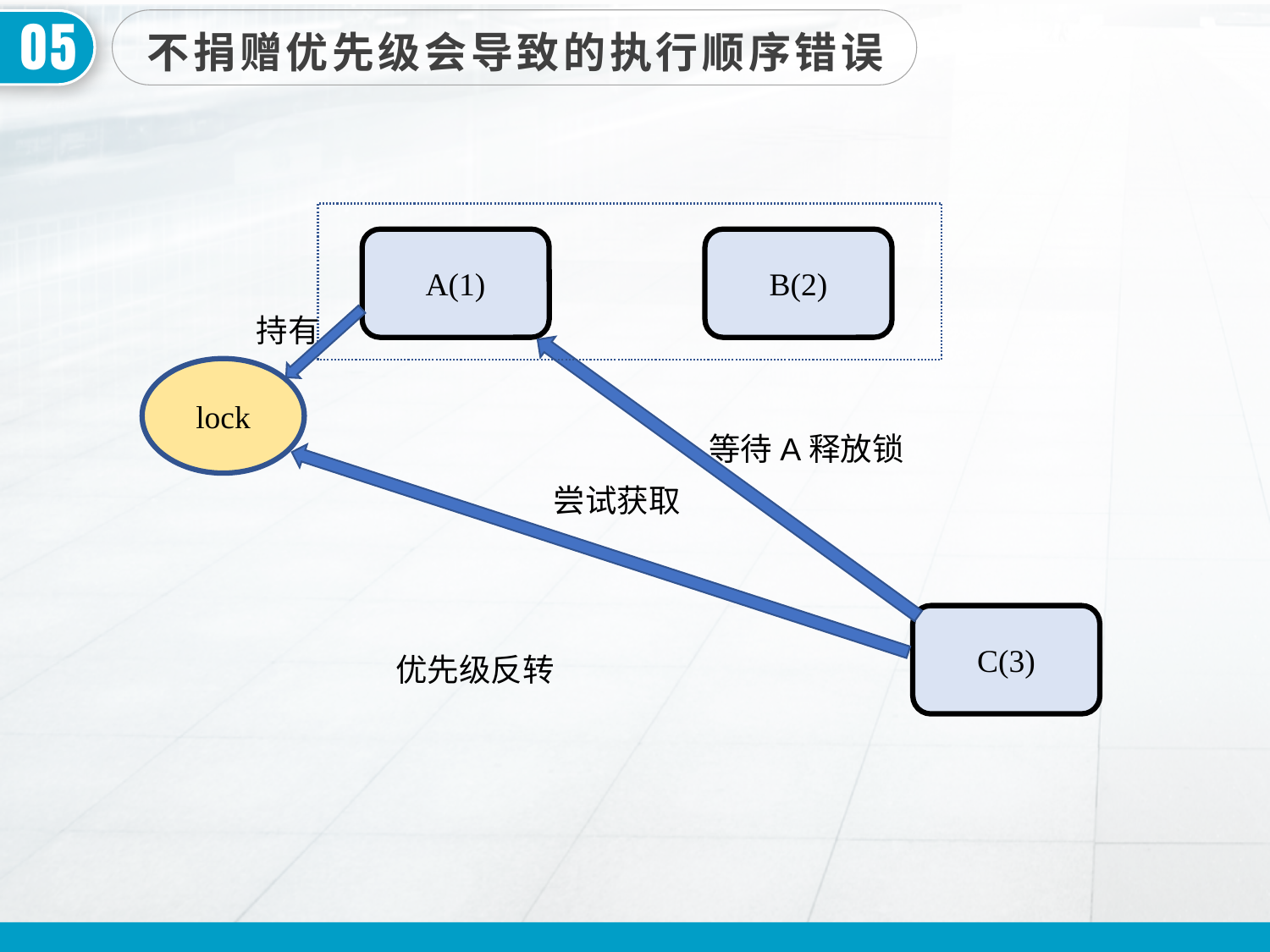

05
不捐赠优先级会导致的执行顺序错误

A(1)
B(2)

持有
lock
等待A释放锁
尝试获取
C(3)
优先级反转